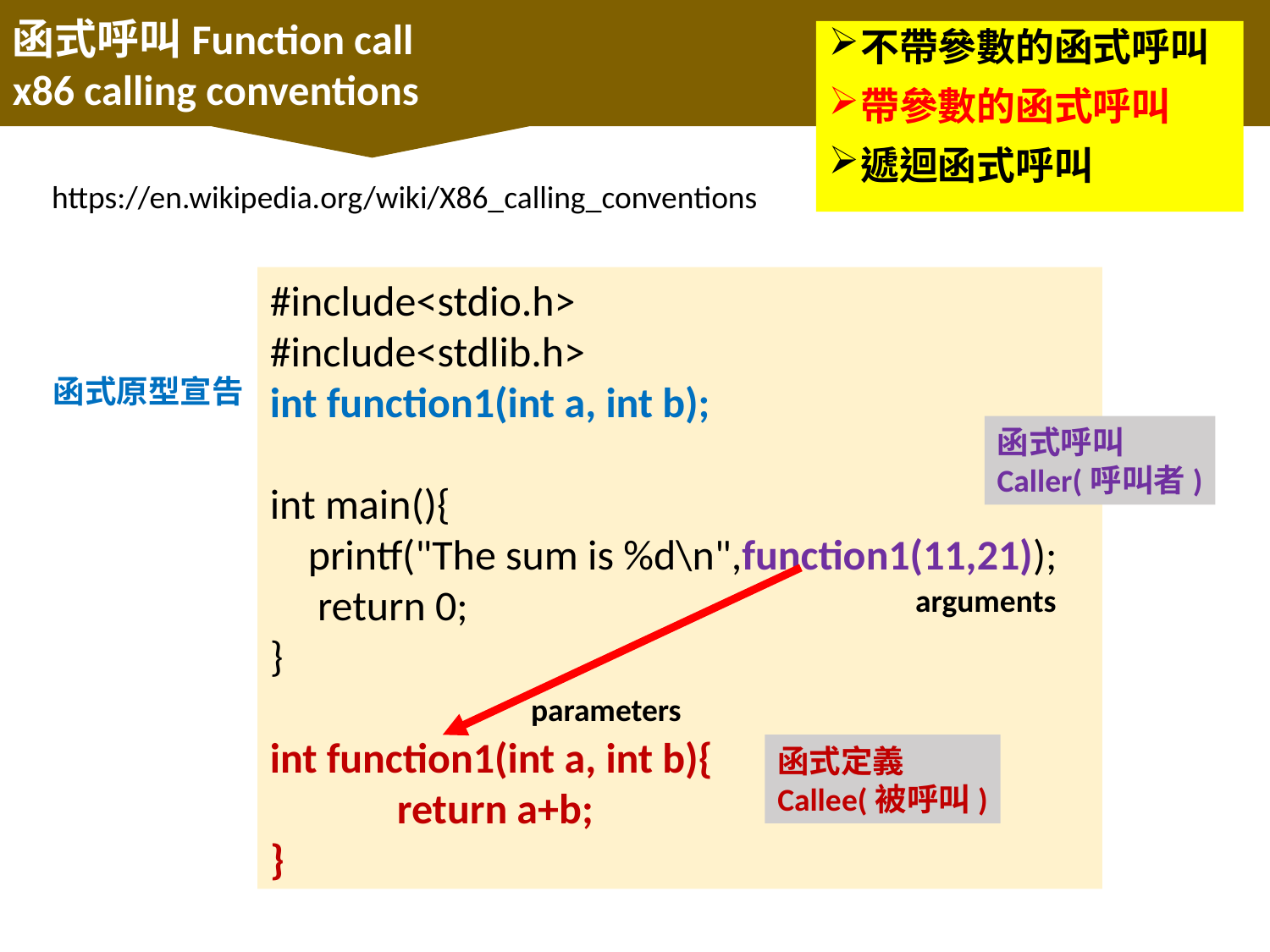

函式呼叫Function call
x86 calling conventions
不帶參數的函式呼叫
帶參數的函式呼叫
遞迴函式呼叫
https://en.wikipedia.org/wiki/X86_calling_conventions
#include<stdio.h>
#include<stdlib.h>
int function1(int a, int b);

int main(){
    printf("The sum is %d\n",function1(11,21));
     return 0;
}

int function1(int a, int b){
	return a+b;
}
函式原型宣告
函式呼叫
Caller(呼叫者)
arguments
parameters
函式定義
Callee(被呼叫)